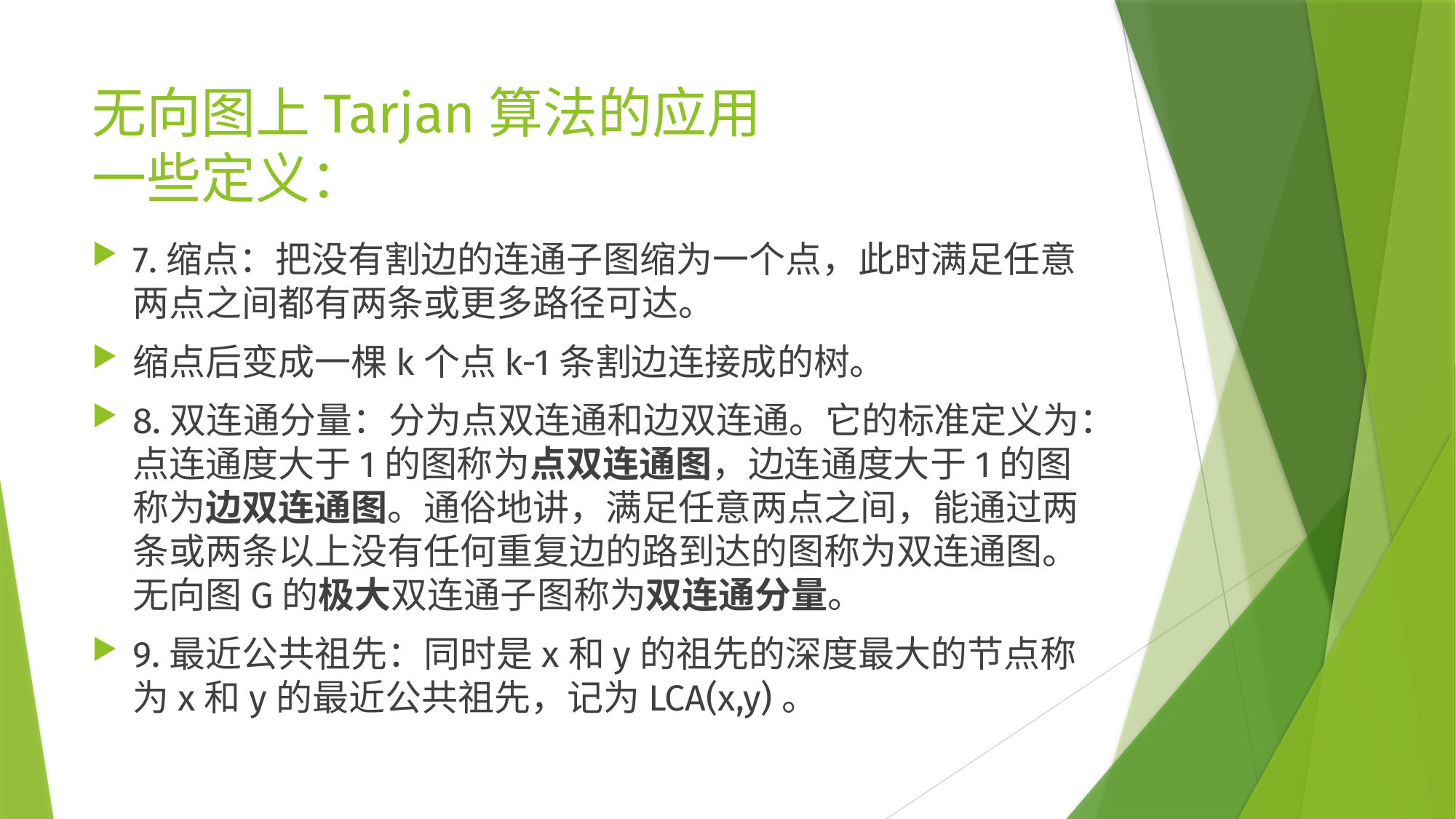

# 无向图上Tarjan算法的应用 一些定义：
7.缩点：把没有割边的连通子图缩为一个点，此时满足任意两点之间都有两条或更多路径可达。
缩点后变成一棵k个点k-1条割边连接成的树。
8.双连通分量：分为点双连通和边双连通。它的标准定义为：点连通度大于1的图称为点双连通图，边连通度大于1的图称为边双连通图。通俗地讲，满足任意两点之间，能通过两条或两条以上没有任何重复边的路到达的图称为双连通图。无向图G的极大双连通子图称为双连通分量。
9.最近公共祖先：同时是x和y的祖先的深度最大的节点称为x和y的最近公共祖先，记为LCA(x,y)。